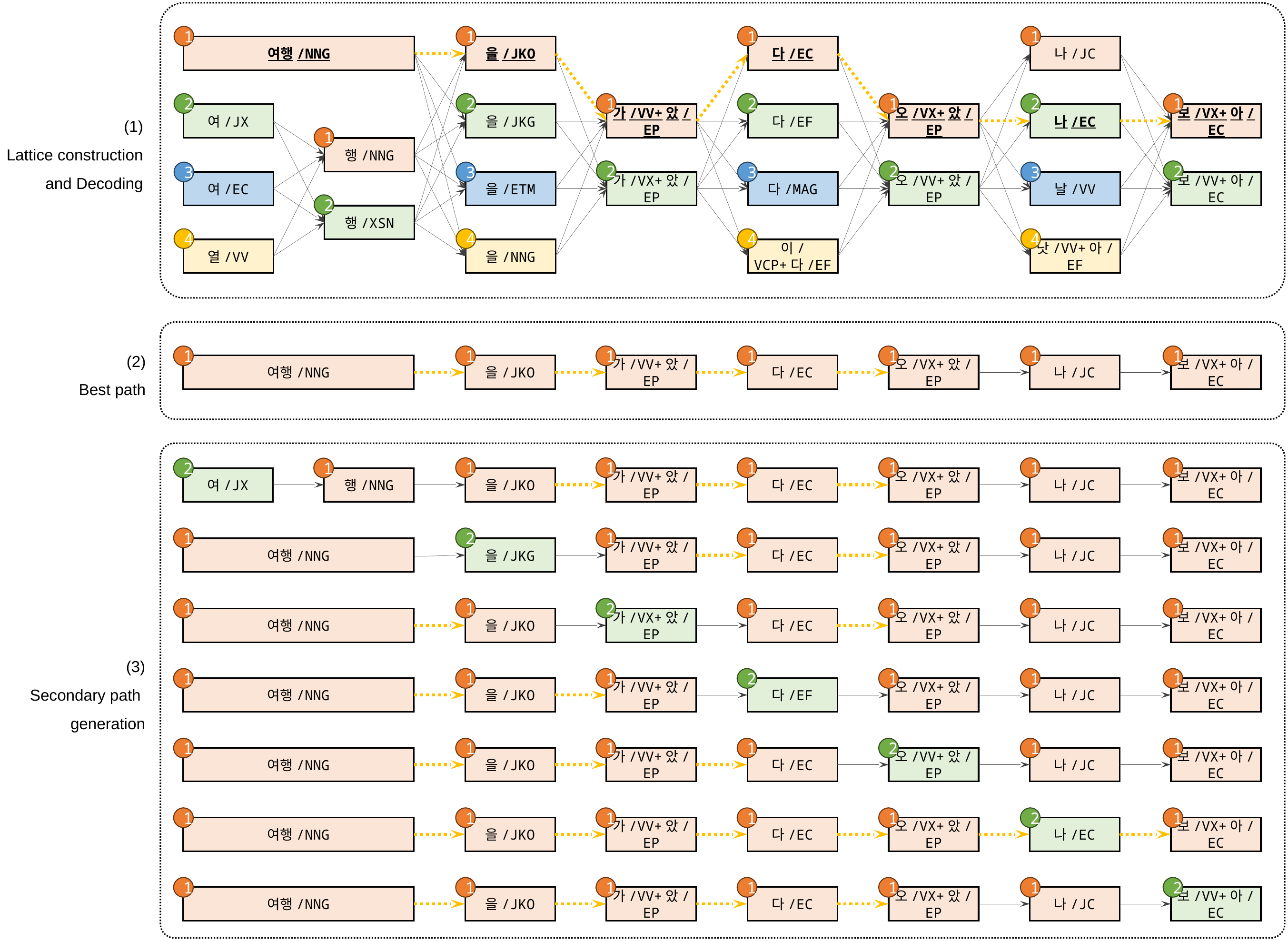

1
1
1
1
여행/NNG
을/JKO
다/EC
나/JC
2
2
1
2
1
2
1
여/JX
을/JKG
가/VV+았/EP
다/EF
오/VX+았/EP
나/EC
보/VX+아/EC
(1)
Lattice construction
and Decoding
1
행/NNG
2
2
2
3
3
3
3
여/EC
을/ETM
가/VX+았/EP
다/MAG
오/VV+았/EP
날/VV
보/VV+아/EC
2
행/XSN
4
4
4
4
열/VV
을/NNG
이/VCP+다/EF
낫/VV+아/EF

(2)
Best path
1
1
1
1
1
1
1
여행/NNG
을/JKO
가/VV+았/EP
다/EC
오/VX+았/EP
나/JC
보/VX+아/EC

1
1
1
1
1
1
2
1
여/JX
행/NNG
을/JKO
가/VV+았/EP
다/EC
오/VX+았/EP
나/JC
보/VX+아/EC
1
2
1
1
1
1
1
여행/NNG
을/JKG
가/VV+았/EP
다/EC
오/VX+았/EP
나/JC
보/VX+아/EC
1
1
2
1
1
1
1
여행/NNG
을/JKO
가/VX+았/EP
다/EC
오/VX+았/EP
나/JC
보/VX+아/EC
(3)
Secondary path
generation
1
1
1
2
1
1
1
여행/NNG
을/JKO
가/VV+았/EP
다/EF
오/VX+았/EP
나/JC
보/VX+아/EC
1
1
1
1
2
1
1
여행/NNG
을/JKO
가/VV+았/EP
다/EC
오/VV+았/EP
나/JC
보/VX+아/EC
1
1
1
1
1
2
1
여행/NNG
을/JKO
가/VV+았/EP
다/EC
오/VX+았/EP
나/EC
보/VX+아/EC
1
1
1
1
1
1
2
여행/NNG
을/JKO
가/VV+았/EP
다/EC
오/VX+았/EP
나/JC
보/VV+아/EC